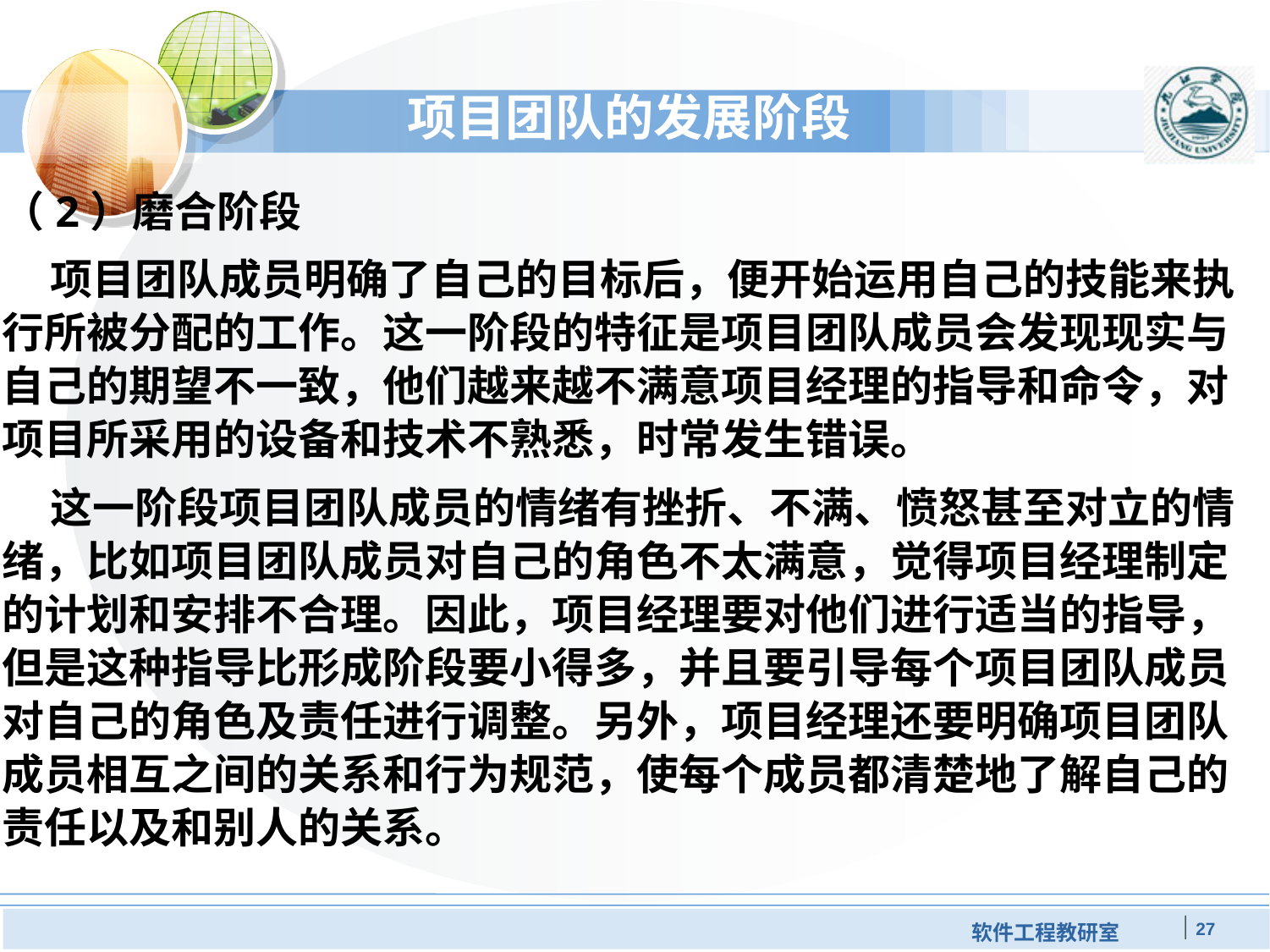

# 项目团队的发展阶段
（2）磨合阶段
    项目团队成员明确了自己的目标后，便开始运用自己的技能来执行所被分配的工作。这一阶段的特征是项目团队成员会发现现实与自己的期望不一致，他们越来越不满意项目经理的指导和命令，对项目所采用的设备和技术不熟悉，时常发生错误。
    这一阶段项目团队成员的情绪有挫折、不满、愤怒甚至对立的情绪，比如项目团队成员对自己的角色不太满意，觉得项目经理制定的计划和安排不合理。因此，项目经理要对他们进行适当的指导，但是这种指导比形成阶段要小得多，并且要引导每个项目团队成员对自己的角色及责任进行调整。另外，项目经理还要明确项目团队成员相互之间的关系和行为规范，使每个成员都清楚地了解自己的责任以及和别人的关系。